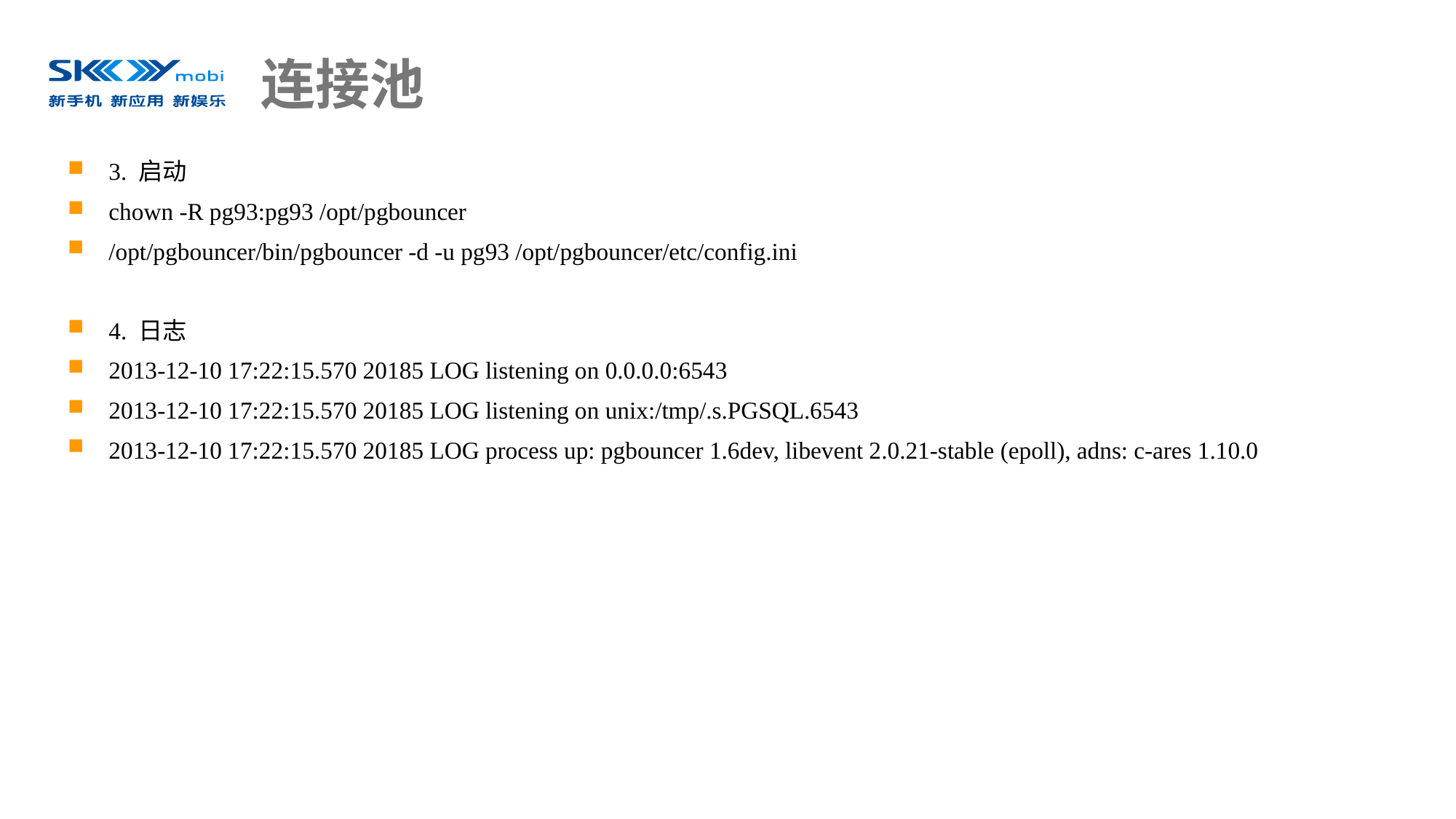

# 连接池
3. 启动
chown -R pg93:pg93 /opt/pgbouncer
/opt/pgbouncer/bin/pgbouncer -d -u pg93 /opt/pgbouncer/etc/config.ini

4. 日志
2013-12-10 17:22:15.570 20185 LOG listening on 0.0.0.0:6543
2013-12-10 17:22:15.570 20185 LOG listening on unix:/tmp/.s.PGSQL.6543
2013-12-10 17:22:15.570 20185 LOG process up: pgbouncer 1.6dev, libevent 2.0.21-stable (epoll), adns: c-ares 1.10.0